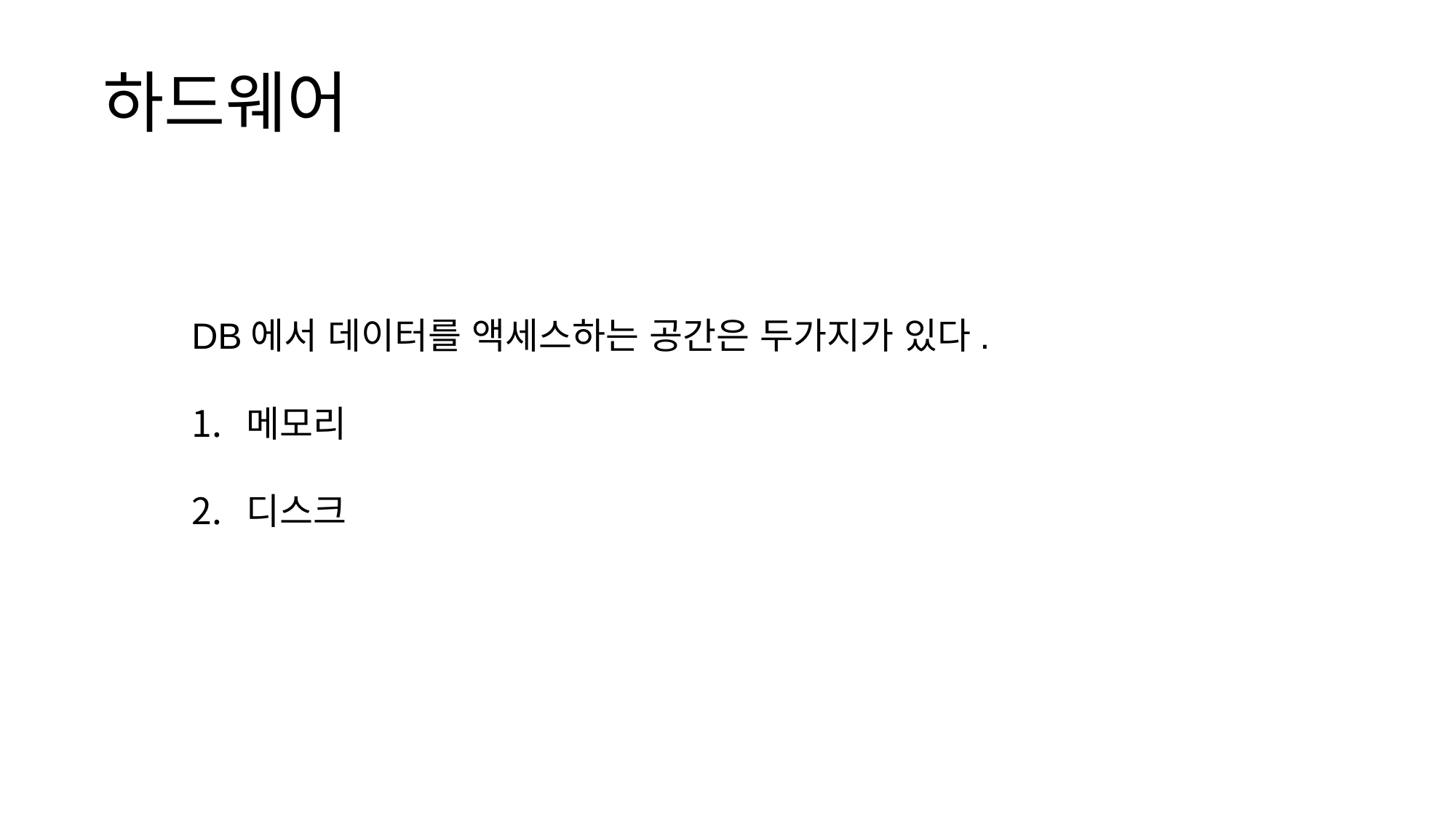

# 하드웨어
DB에서 데이터를 액세스하는 공간은 두가지가 있다.

메모리

디스크